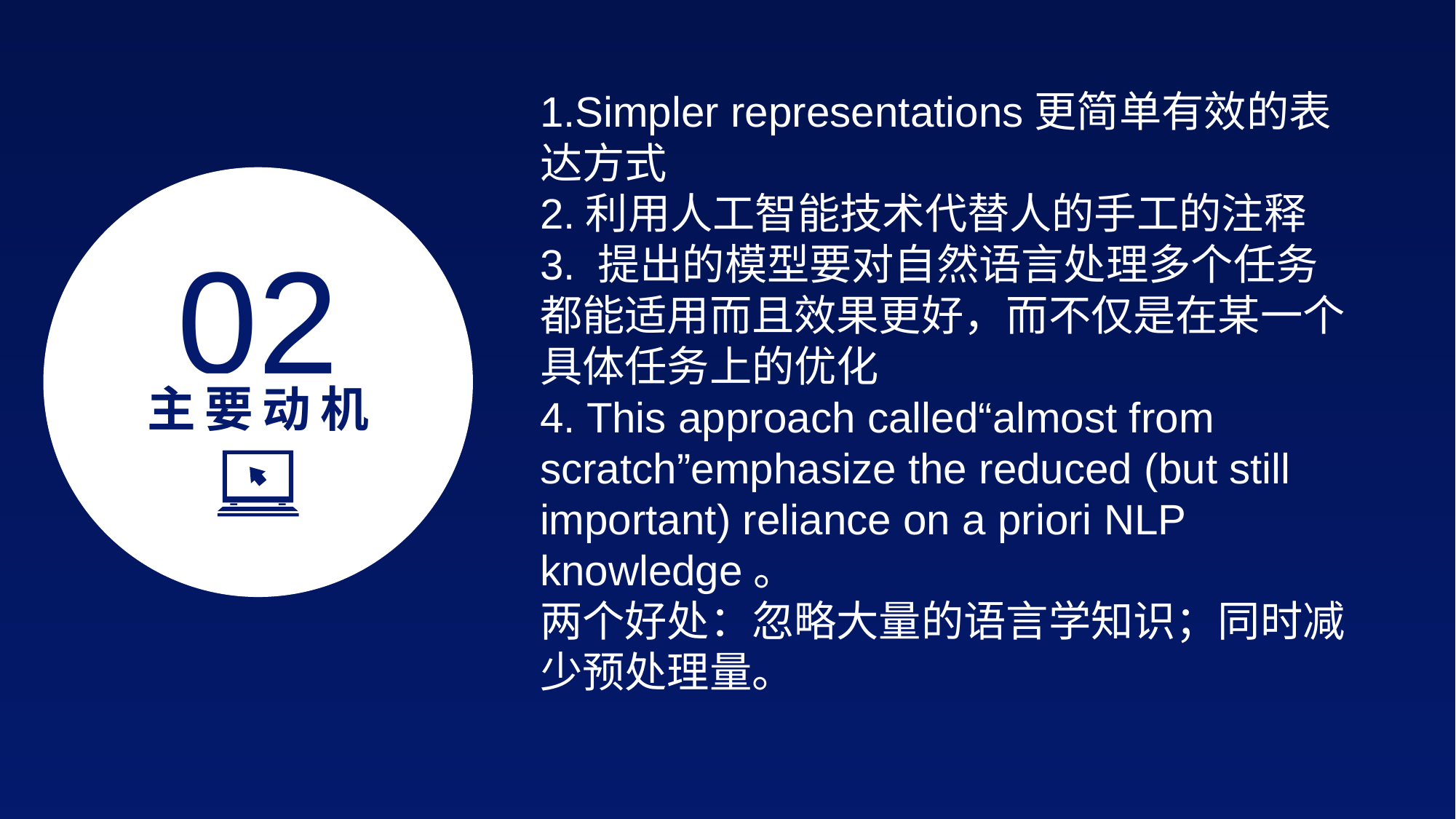

1.Simpler representations更简单有效的表达方式
2.利用人工智能技术代替人的手工的注释
3. 提出的模型要对自然语言处理多个任务都能适用而且效果更好，而不仅是在某一个具体任务上的优化
4. This approach called“almost from scratch”emphasize the reduced (but still important) reliance on a priori NLP knowledge。
两个好处：忽略大量的语言学知识；同时减少预处理量。

02
主要动机